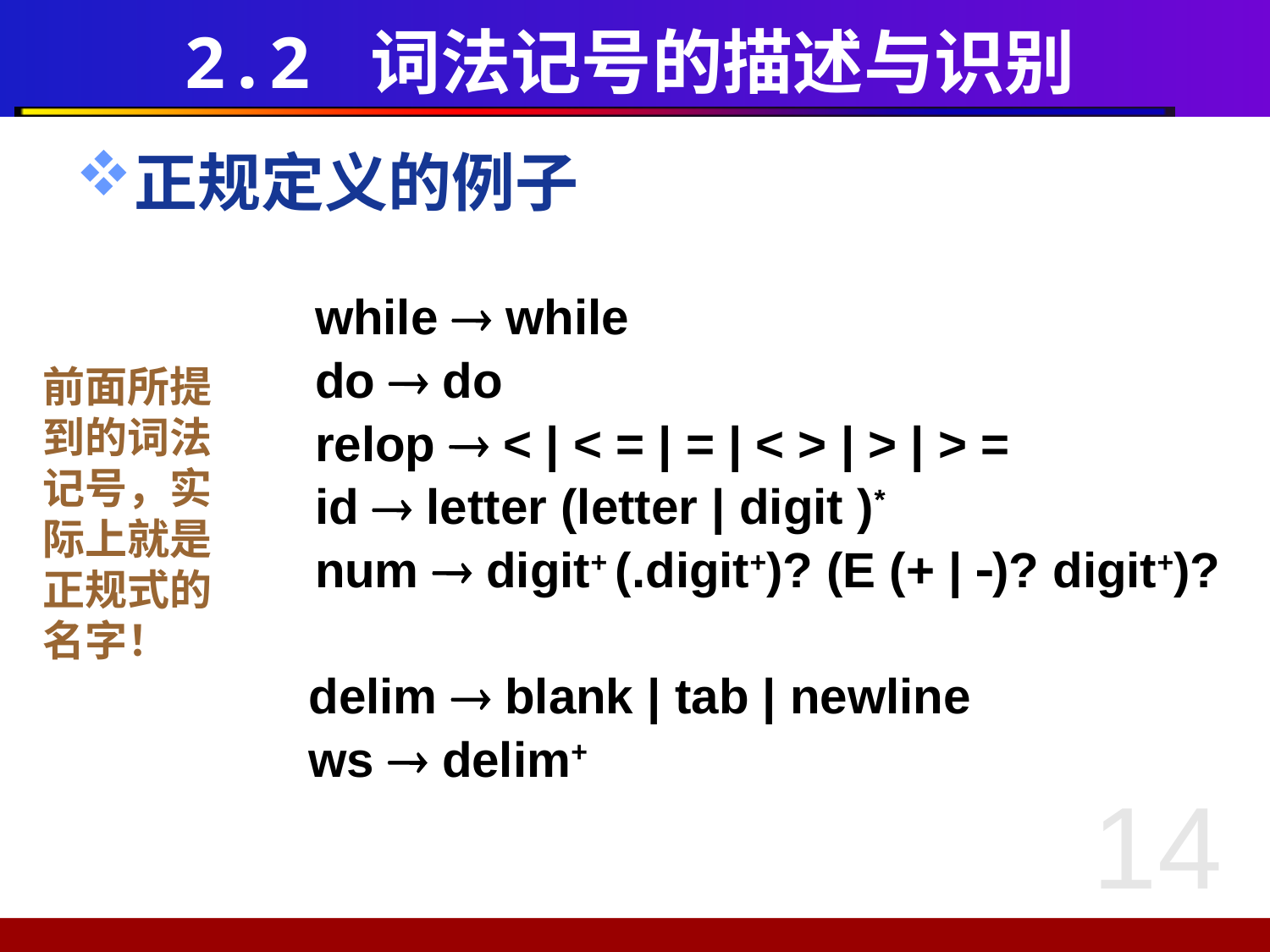

# 2.2 词法记号的描述与识别
正规定义的例子

	while → while
	do → do
	relop → < | < = | = | < > | > | > =
	id → letter (letter | digit )*
	num → digit+ (.digit+)? (E (+ | −)? digit+)?

   delim → blank | tab | newline
   ws → delim+

前面所提到的词法记号，实际上就是正规式的名字！
14